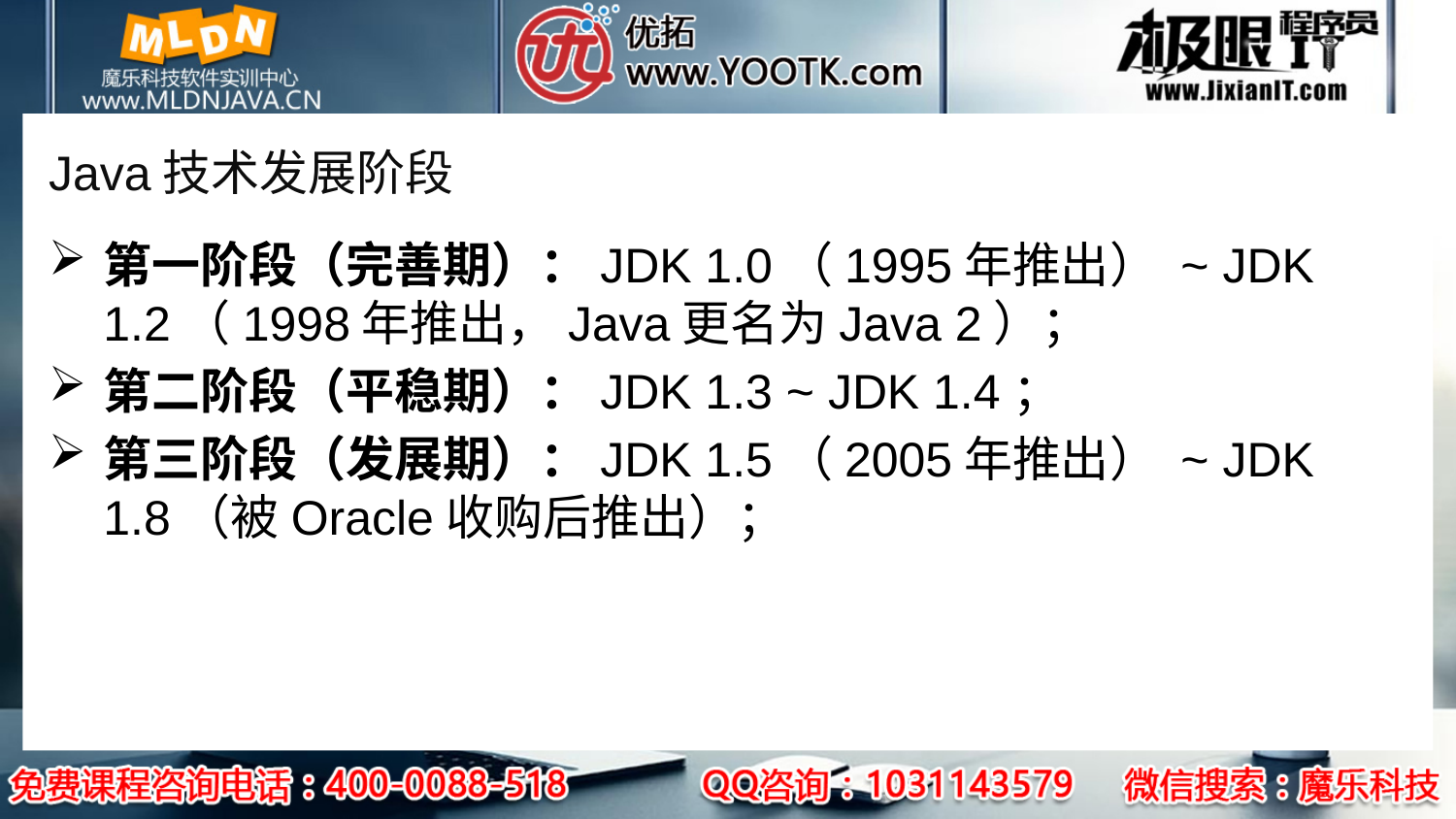

# Java技术发展阶段
第一阶段（完善期）：JDK 1.0（1995年推出） ~ JDK 1.2（1998年推出，Java更名为Java 2）；
第二阶段（平稳期）：JDK 1.3 ~ JDK 1.4；
第三阶段（发展期）：JDK 1.5（2005年推出） ~ JDK 1.8（被Oracle收购后推出）；